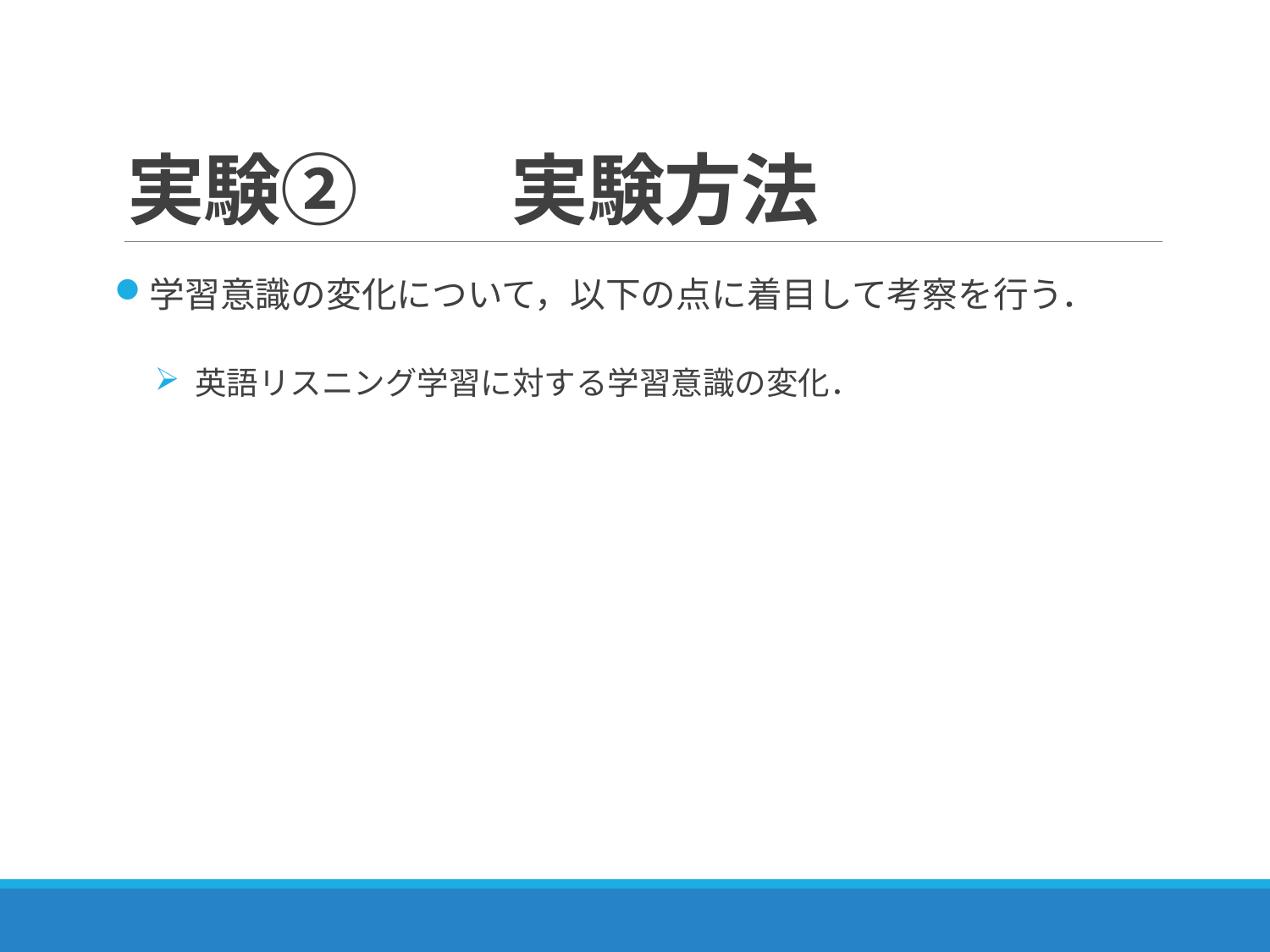

# 実験②　　実験方法
学習意識の変化について，以下の点に着目して考察を行う．

英語リスニング学習に対する学習意識の変化．
37